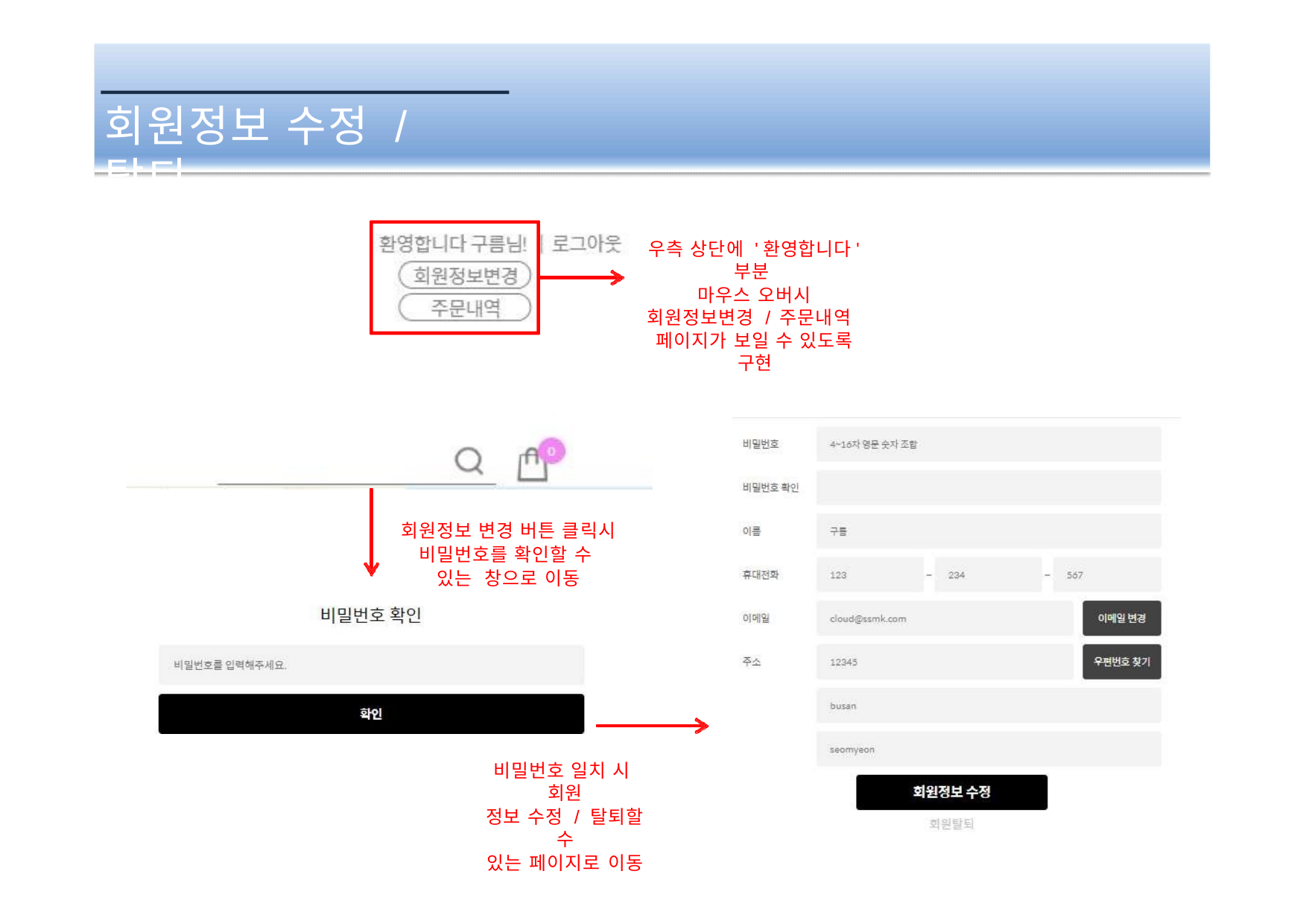

# 회원정보 수정 / 탈퇴

우측 상단에 '환영합니다' 부분
마우스 오버시
회원정보변경 / 주문내역
페이지가 보일 수 있도록 구현

회원정보 변경 버튼 클릭시
비밀번호를 확인할 수
있는  창으로 이동

비밀번호 일치 시  회원
정보 수정 / 탈퇴할 수
있는 페이지로 이동